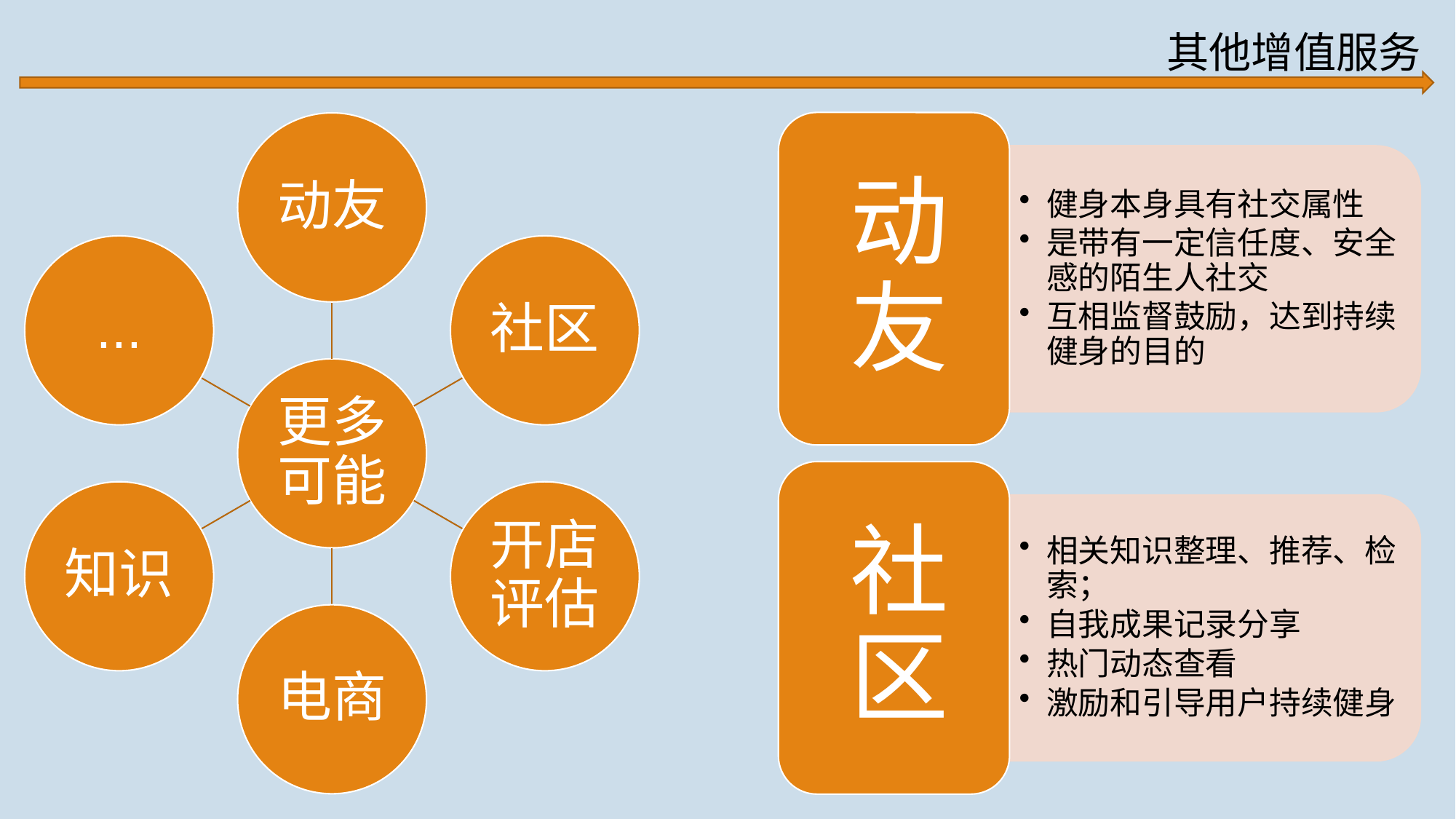

其他增值服务

更多可能

动友

社区

开店评估

电商

知识

...
健身本身具有社交属性
是带有一定信任度、安全感的陌生人社交
互相监督鼓励，达到持续健身的目的
动友
相关知识整理、推荐、检索；
自我成果记录分享
热门动态查看
激励和引导用户持续健身
社区